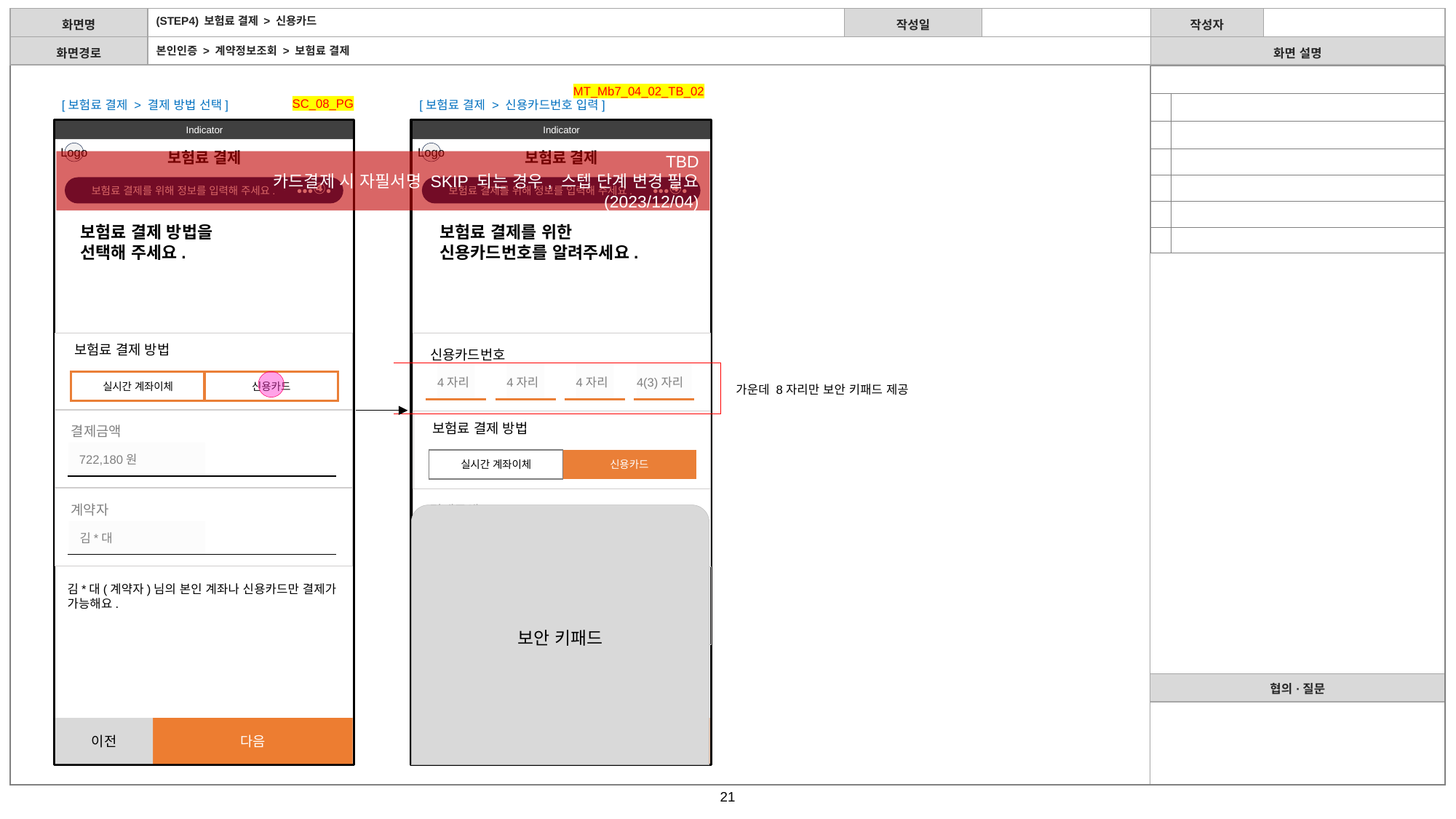

(STEP4) 보험료 결제 > 신용카드

본인인증 > 계약정보조회 > 보험료 결제
|  |  |
| --- | --- |
|  |  |
|  |  |
|  |  |
|  |  |
|  |  |
|  |  |
MT_Mb7_04_02_TB_02
SC_08_PG
[보험료 결제 > 결제 방법 선택]
[보험료 결제 > 신용카드번호 입력]

Indicator

Indicator
Logo
보험료 결제
Logo
보험료 결제
TBD
카드결제 시 자필서명 SKIP 되는 경우, 스텝 단계 변경 필요
(2023/12/04)

●●●④●
●●●④●
보험료 결제를 위해 정보를 입력해 주세요.
보험료 결제를 위해 정보를 입력해 주세요.
보험료 결제 방법을
선택해 주세요.
보험료 결제를 위한
신용카드번호를 알려주세요.

보험료 결제 방법
실시간 계좌이체
신용카드

신용카드번호

4자리
4자리
4자리
4(3)자리

가운데 8자리만 보안 키패드 제공

결제금액
722,180원

계약자
김*대
김*대(계약자)님의 본인 계좌나 신용카드만 결제가 가능해요.

보험료 결제 방법
실시간 계좌이체
신용카드

결제금액
722,180원

계약자
김*대
김*대(계약자)님의 본인 계좌나 신용카드만 결제가 가능해요.
보안 키패드
이전
다음
이전
다음